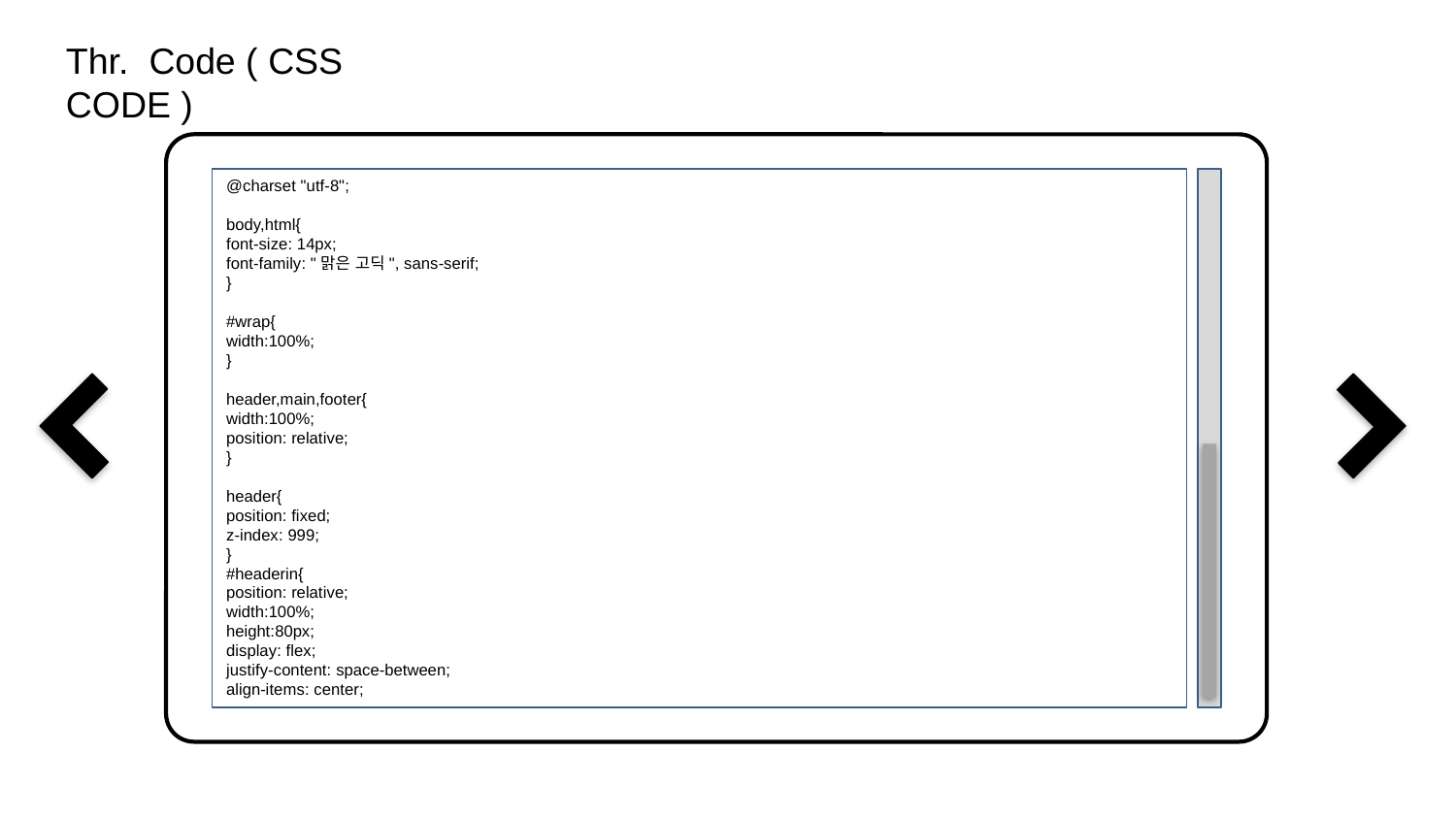

Thr.  Code ( CSS CODE )

@charset "utf-8";
body,html{
font-size: 14px;
font-family: "맑은 고딕", sans-serif;
}
#wrap{
width:100%;
}
header,main,footer{
width:100%;
position: relative;
}
header{
position: fixed;
z-index: 999;
}
#headerin{
position: relative;
width:100%;
height:80px;
display: flex;
justify-content: space-between;
align-items: center;